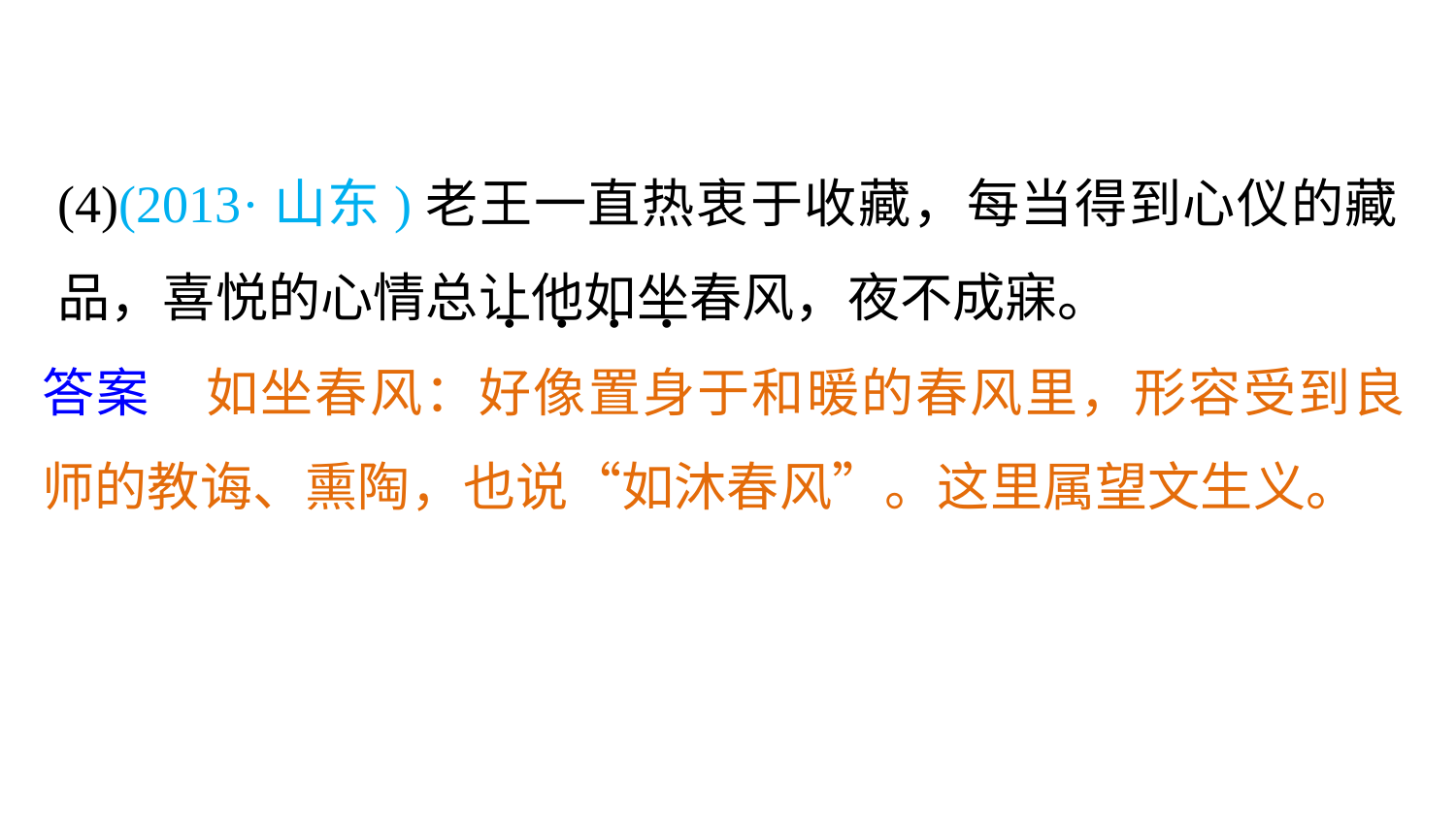

(4)(2013·山东)老王一直热衷于收藏，每当得到心仪的藏品，喜悦的心情总让他如坐春风，夜不成寐。
.   .   .   .
答案　如坐春风：好像置身于和暖的春风里，形容受到良师的教诲、熏陶，也说“如沐春风”。这里属望文生义。